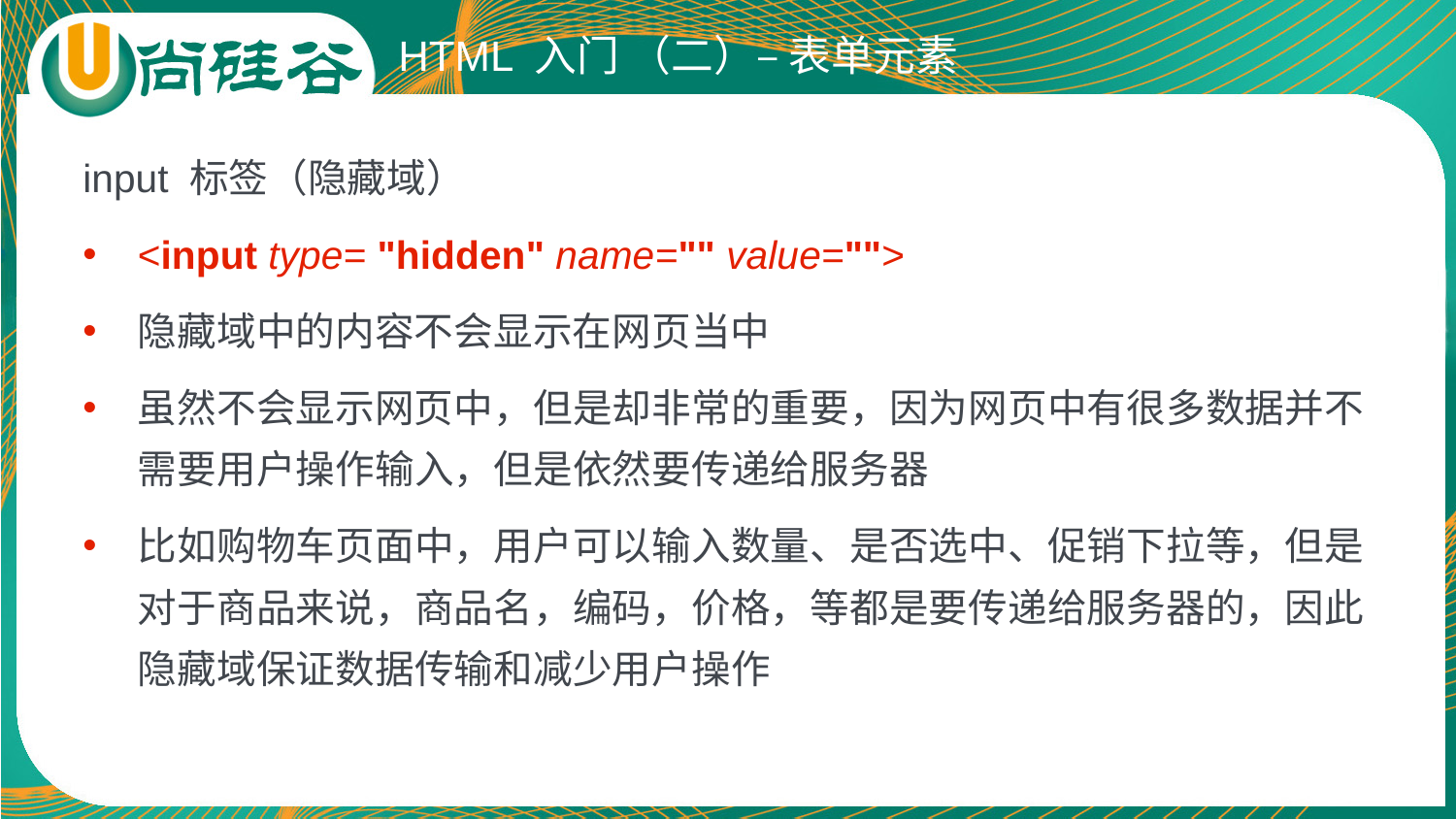

# HTML 入门 （二）– 表单元素
input 标签（隐藏域）
<input type= "hidden" name="" value="">
隐藏域中的内容不会显示在网页当中
虽然不会显示网页中，但是却非常的重要，因为网页中有很多数据并不需要用户操作输入，但是依然要传递给服务器
比如购物车页面中，用户可以输入数量、是否选中、促销下拉等，但是对于商品来说，商品名，编码，价格，等都是要传递给服务器的，因此隐藏域保证数据传输和减少用户操作